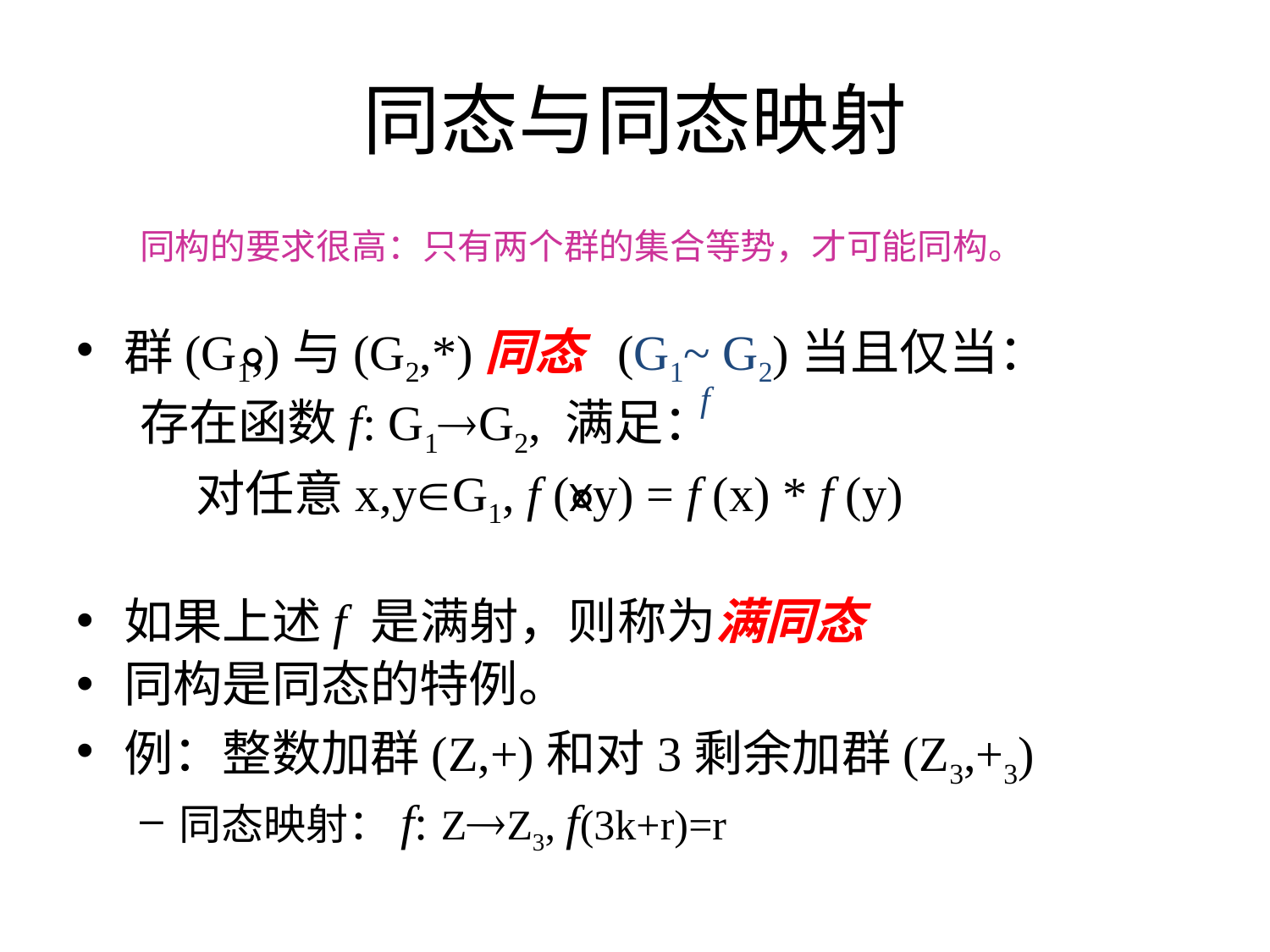

# 同态与同态映射
同构的要求很高：只有两个群的集合等势，才可能同构。

群(G1,⃘)与(G2,*)同态  (G1~ G2)当且仅当：
存在函数f: G1→G2, 满足：
    对任意x,y∈G1, f (x⃘y) = f (x) * f (y)

如果上述f 是满射，则称为满同态
同构是同态的特例。
例：整数加群(Z,+)和对3剩余加群(Z3,+3)
同态映射：f: Z→Z3, f(3k+r)=r

f